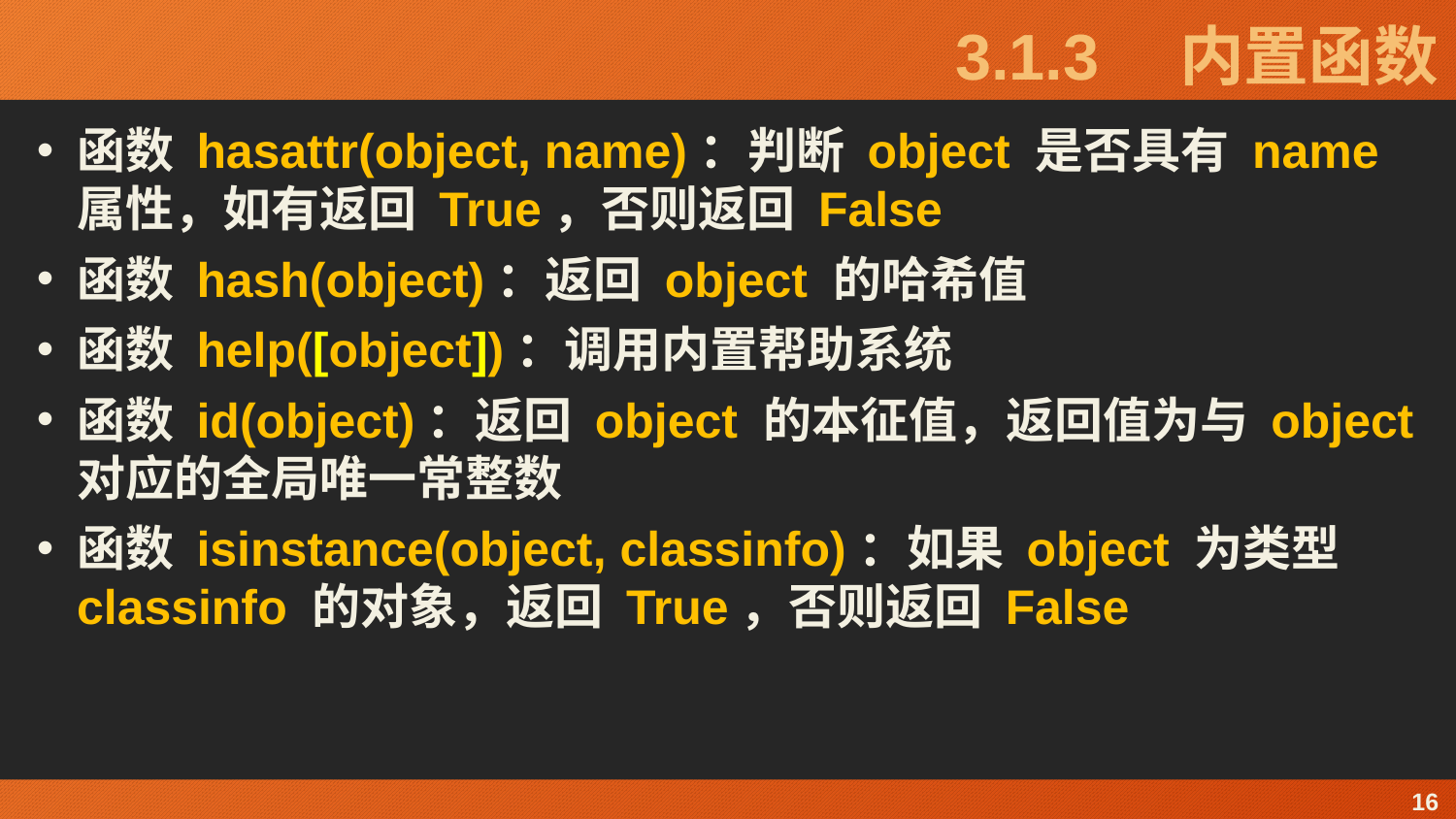

# 3.1.3　内置函数
函数 hasattr(object, name)：判断 object 是否具有 name 属性，如有返回 True，否则返回 False
函数 hash(object)：返回 object 的哈希值
函数 help([object])：调用内置帮助系统
函数 id(object)：返回 object 的本征值，返回值为与 object 对应的全局唯一常整数
函数 isinstance(object, classinfo)：如果 object 为类型 classinfo 的对象，返回 True，否则返回 False
16